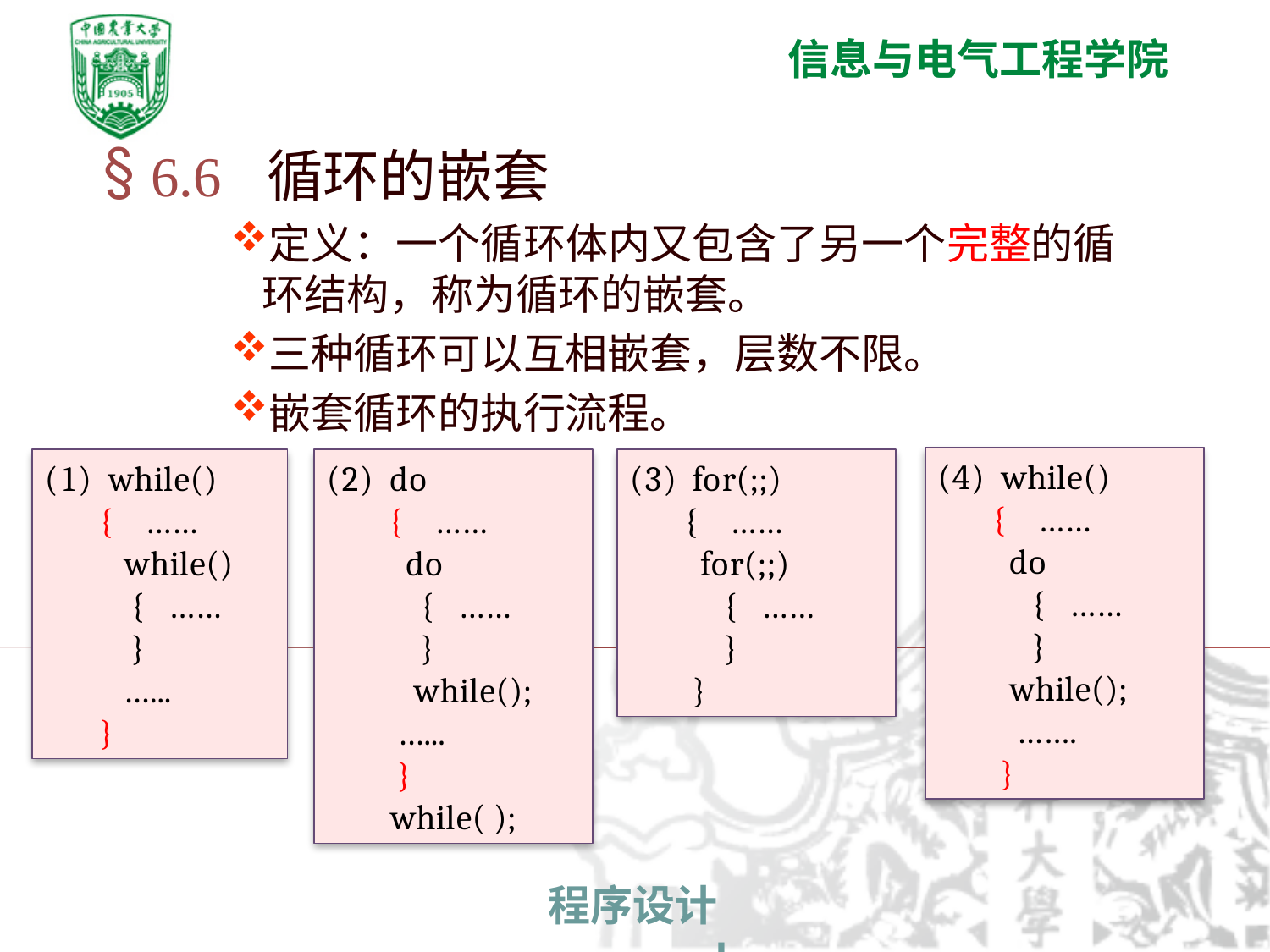

6.6  循环的嵌套
定义：一个循环体内又包含了另一个完整的循环结构，称为循环的嵌套。
三种循环可以互相嵌套，层数不限。
嵌套循环的执行流程。
(4)  while()
       {    ……
         do
            {   ……
            }
         while();
          …….
        }
(1)  while()
       {    ……
          while()
           {   ……
           }
          …...
       }
(2)  do
        {    ……
          do
            {   ……
            }
           while();
         …...
         }
        while( );
(3)  for(;;)
       {    ……
         for(;;)
            {   ……
            }
        }